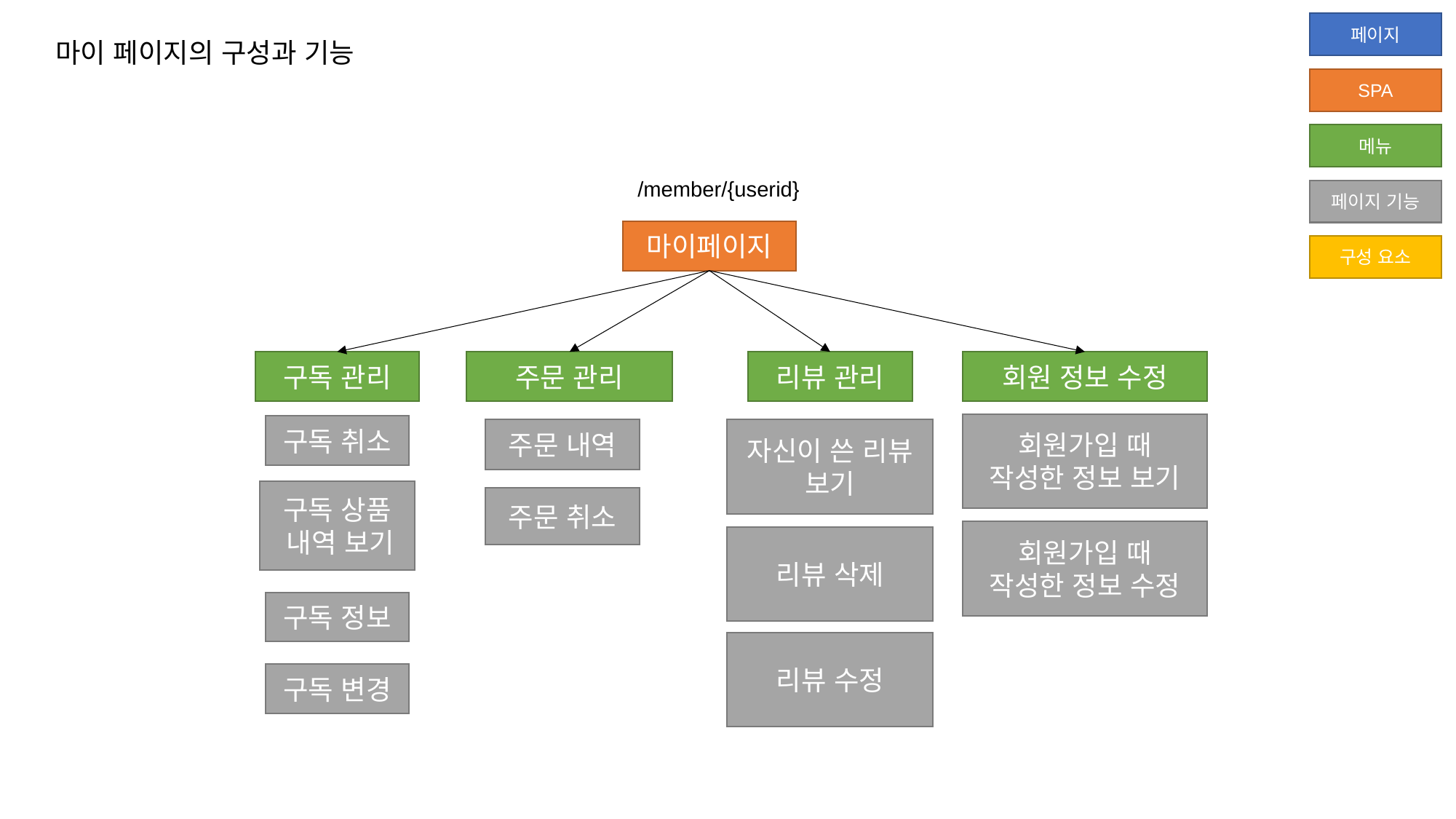

마이 페이지의 구성과 기능
/member/{userid}
마이페이지
구독 관리
주문 관리
리뷰 관리
회원 정보 수정
회원가입 때
작성한 정보 보기
구독 취소
주문 내역
자신이 쓴 리뷰
보기
구독 상품
 내역 보기
주문 취소
회원가입 때
작성한 정보 수정
리뷰 삭제
구독 정보
리뷰 수정
구독 변경